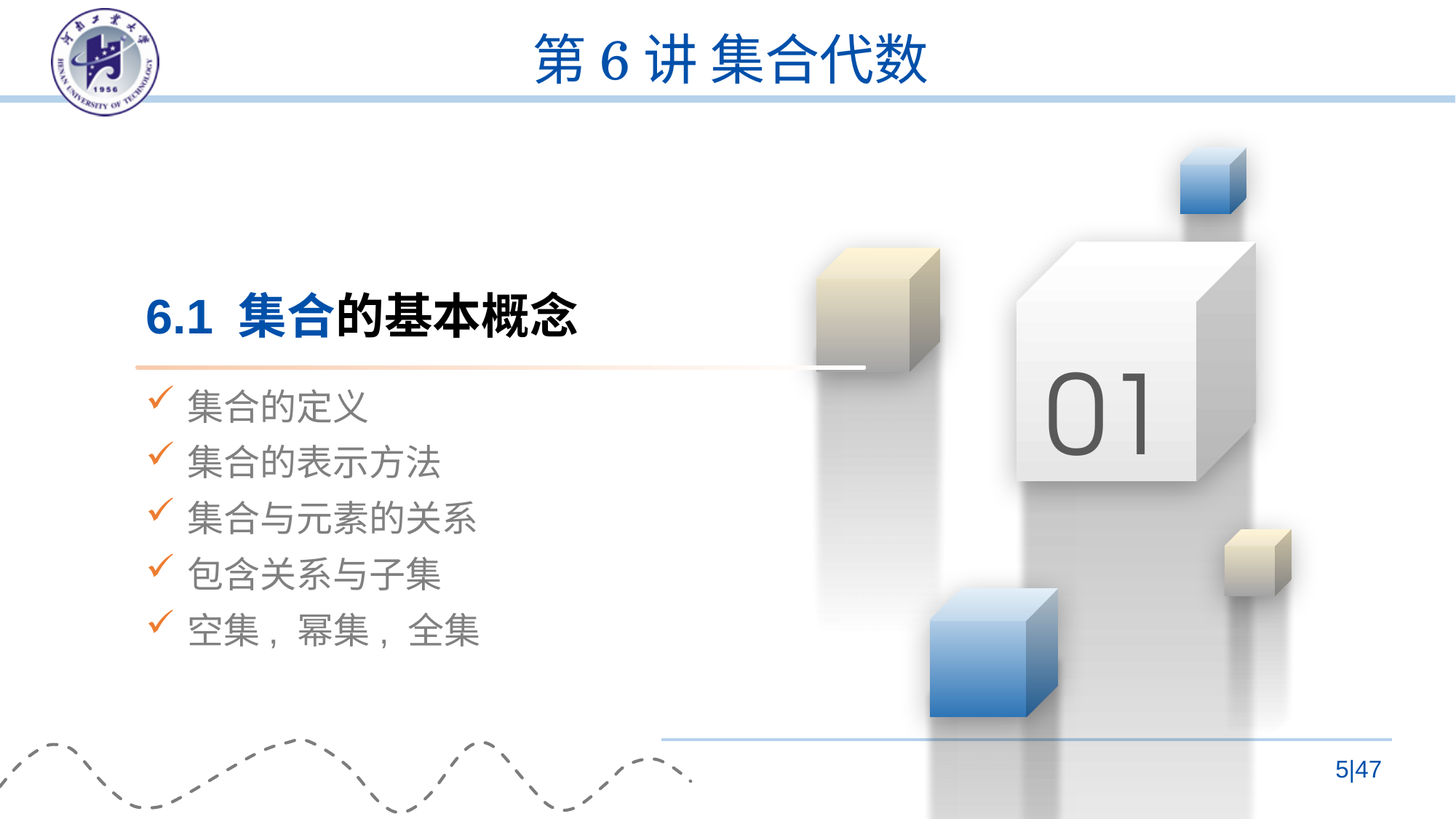

# 第6讲 集合代数

01

6.1 集合的基本概念

集合的定义
集合的表示方法
集合与元素的关系

包含关系与子集

空集, 幂集, 全集
5|47